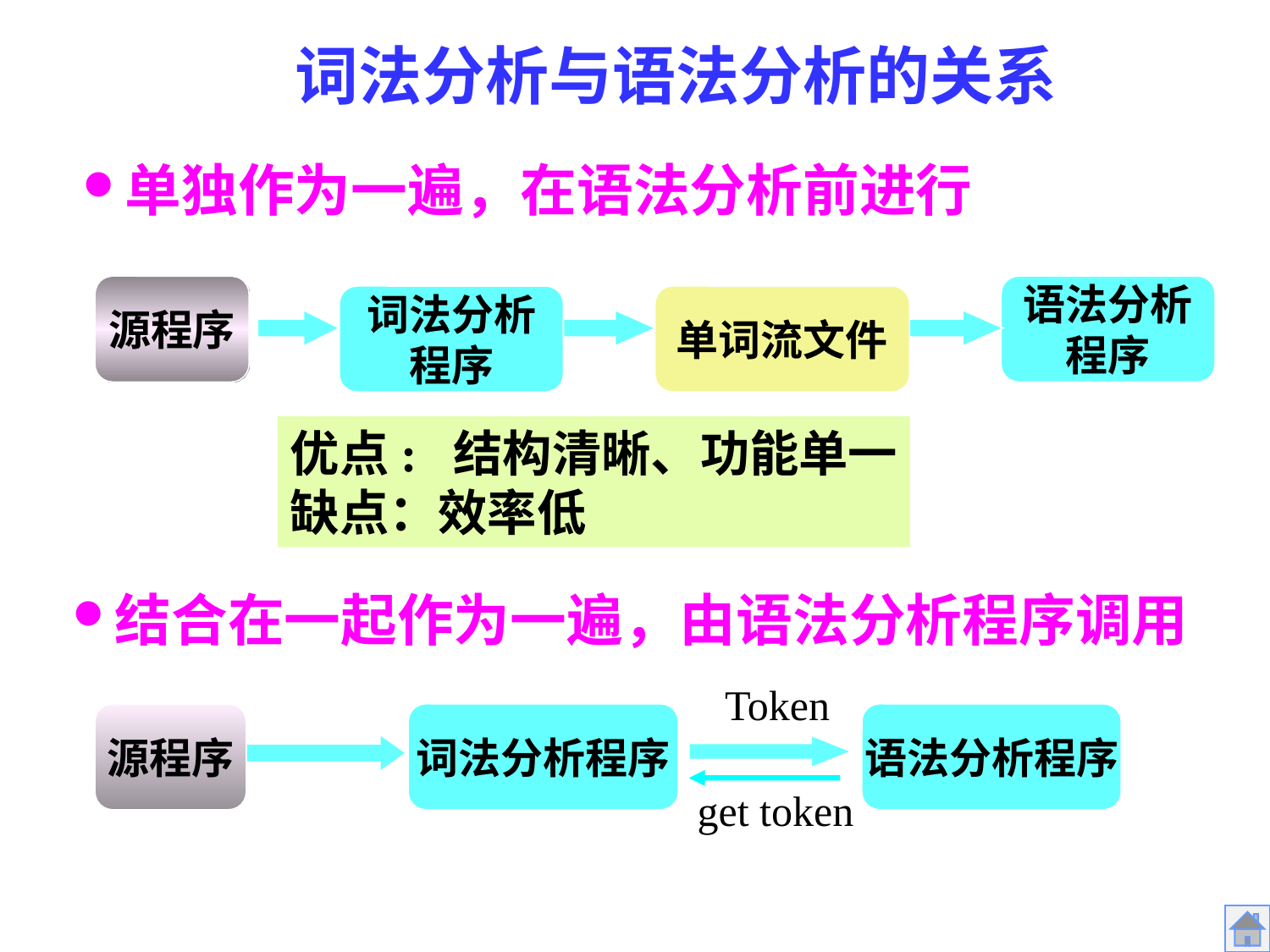

词法分析与语法分析的关系
单独作为一遍，在语法分析前进行
源程序
语法分析
程序
词法分析
程序
单词流文件

优点:  结构清晰、功能单一
缺点：效率低
结合在一起作为一遍，由语法分析程序调用
Token
源程序
词法分析程序
语法分析程序
….

get token